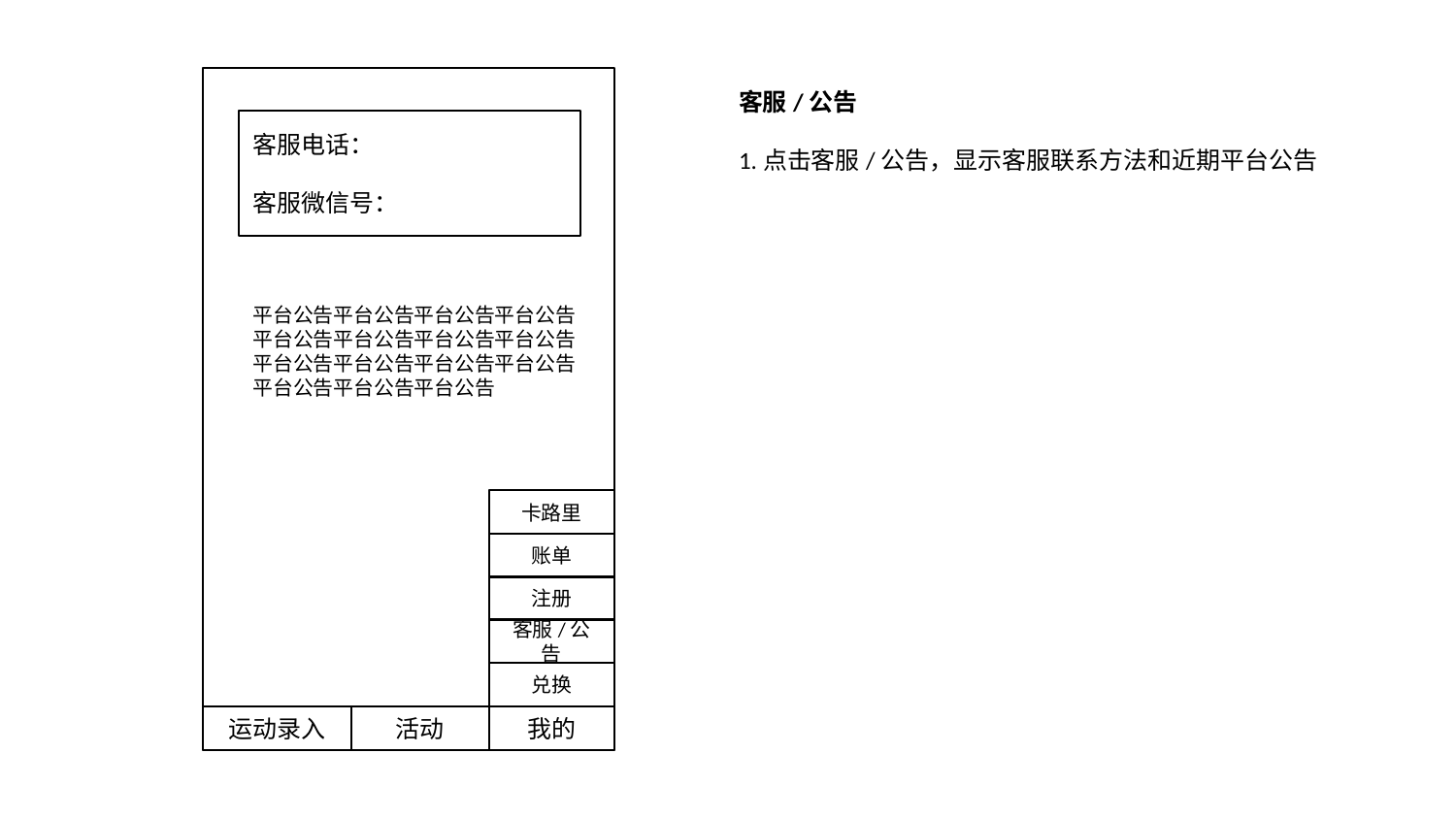

客服/公告

1.点击客服/公告，显示客服联系方法和近期平台公告
客服电话：

客服微信号：
平台公告平台公告平台公告平台公告平台公告平台公告平台公告平台公告平台公告平台公告平台公告平台公告平台公告平台公告平台公告
卡路里
账单
注册
客服/公告
兑换
运动录入
活动
我的